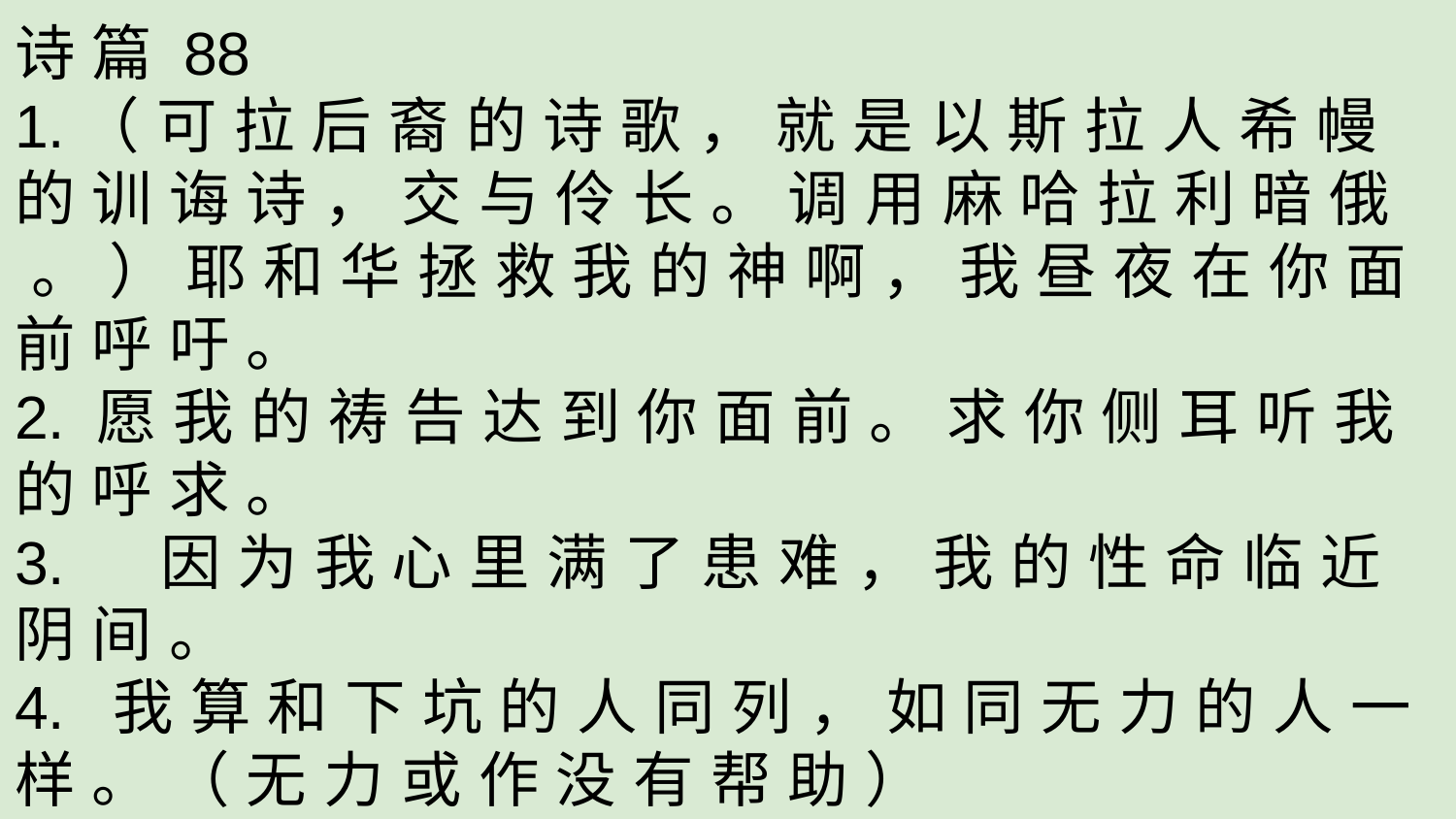

诗 篇 88
1.（ 可 拉 后 裔 的 诗 歌 ， 就 是 以 斯 拉 人 希 幔 的 训 诲 诗 ， 交 与 伶 长 。 调 用 麻 哈 拉 利 暗 俄 。 ） 耶 和 华 拯 救 我 的 神 啊 ， 我 昼 夜 在 你 面 前 呼 吁 。
2. 愿 我 的 祷 告 达 到 你 面 前 。 求 你 侧 耳 听 我 的 呼 求 。
3.	因 为 我 心 里 满 了 患 难 ， 我 的 性 命 临 近 阴 间 。
4.  我 算 和 下 坑 的 人 同 列 ， 如 同 无 力 的 人 一 样 。 （ 无 力 或 作 没 有 帮 助 ）